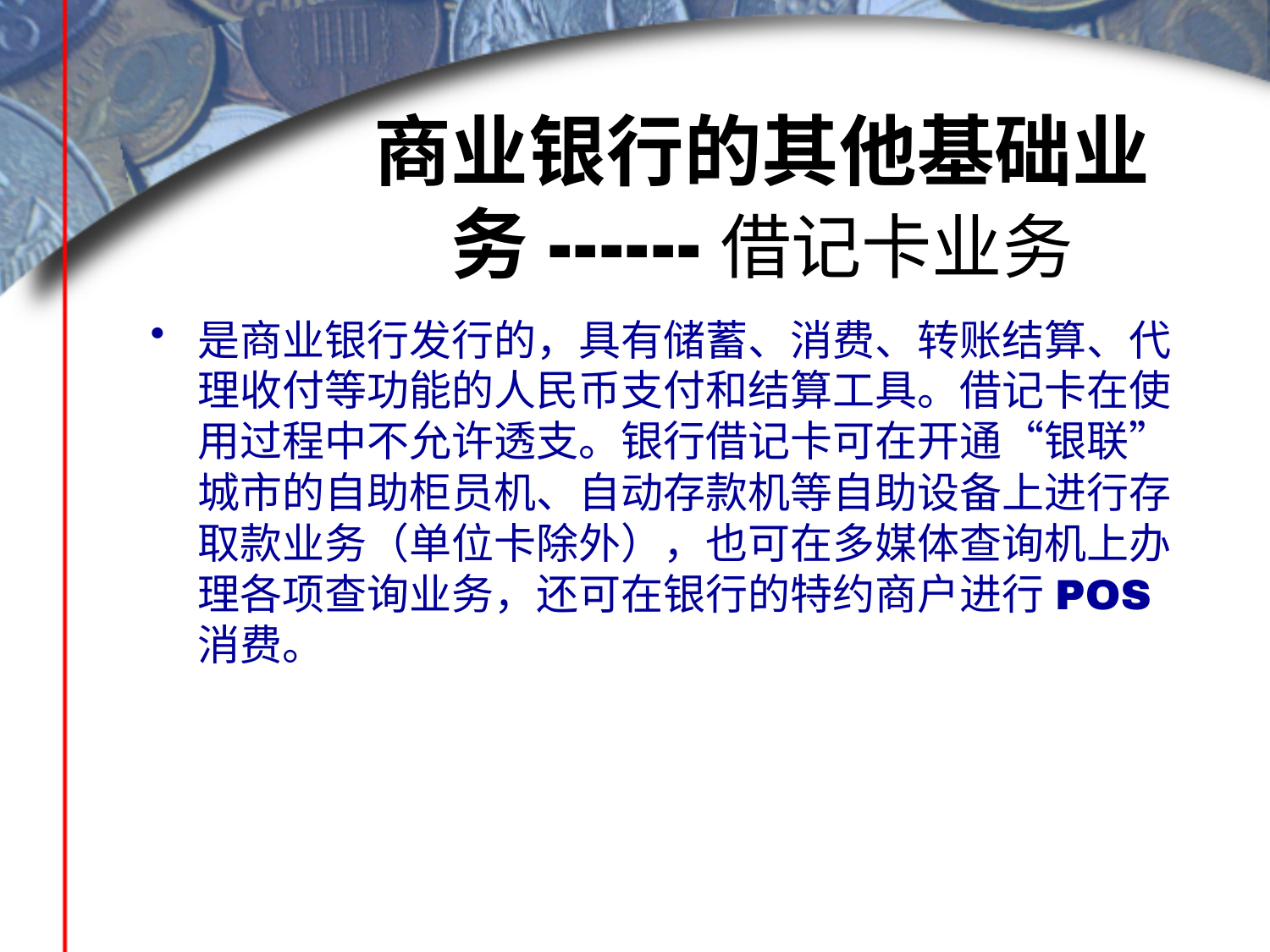

# 商业银行的其他基础业务------借记卡业务
是商业银行发行的，具有储蓄、消费、转账结算、代理收付等功能的人民币支付和结算工具。借记卡在使用过程中不允许透支。银行借记卡可在开通“银联”城市的自助柜员机、自动存款机等自助设备上进行存取款业务（单位卡除外），也可在多媒体查询机上办理各项查询业务，还可在银行的特约商户进行POS消费。